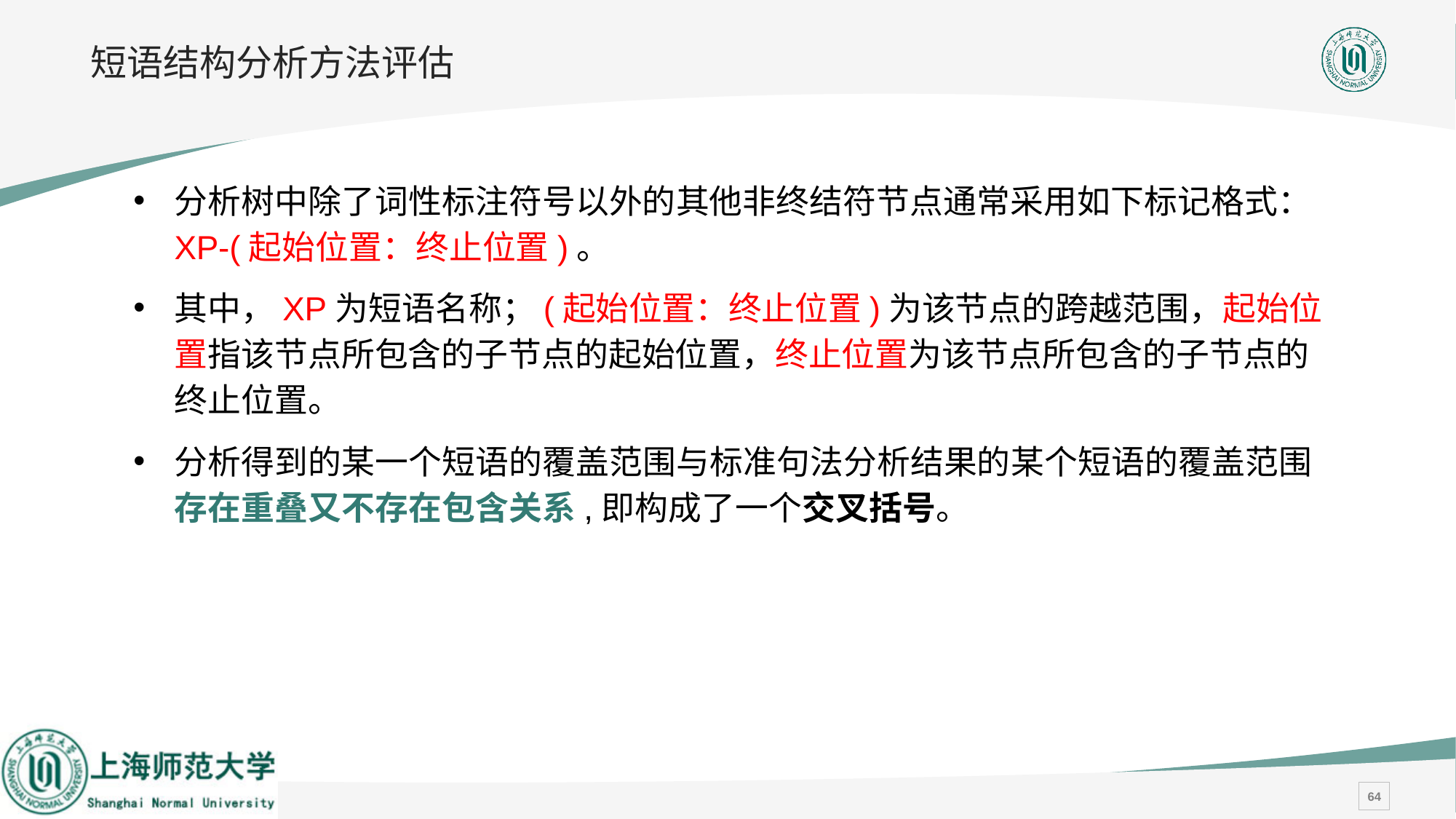

# 短语结构分析方法评估
分析树中除了词性标注符号以外的其他非终结符节点通常采用如下标记格式：XP-(起始位置：终止位置)。
其中，XP为短语名称；(起始位置：终止位置)为该节点的跨越范围，起始位置指该节点所包含的子节点的起始位置，终止位置为该节点所包含的子节点的终止位置。
分析得到的某一个短语的覆盖范围与标准句法分析结果的某个短语的覆盖范围 存在重叠又不存在包含关系,即构成了一个交叉括号。